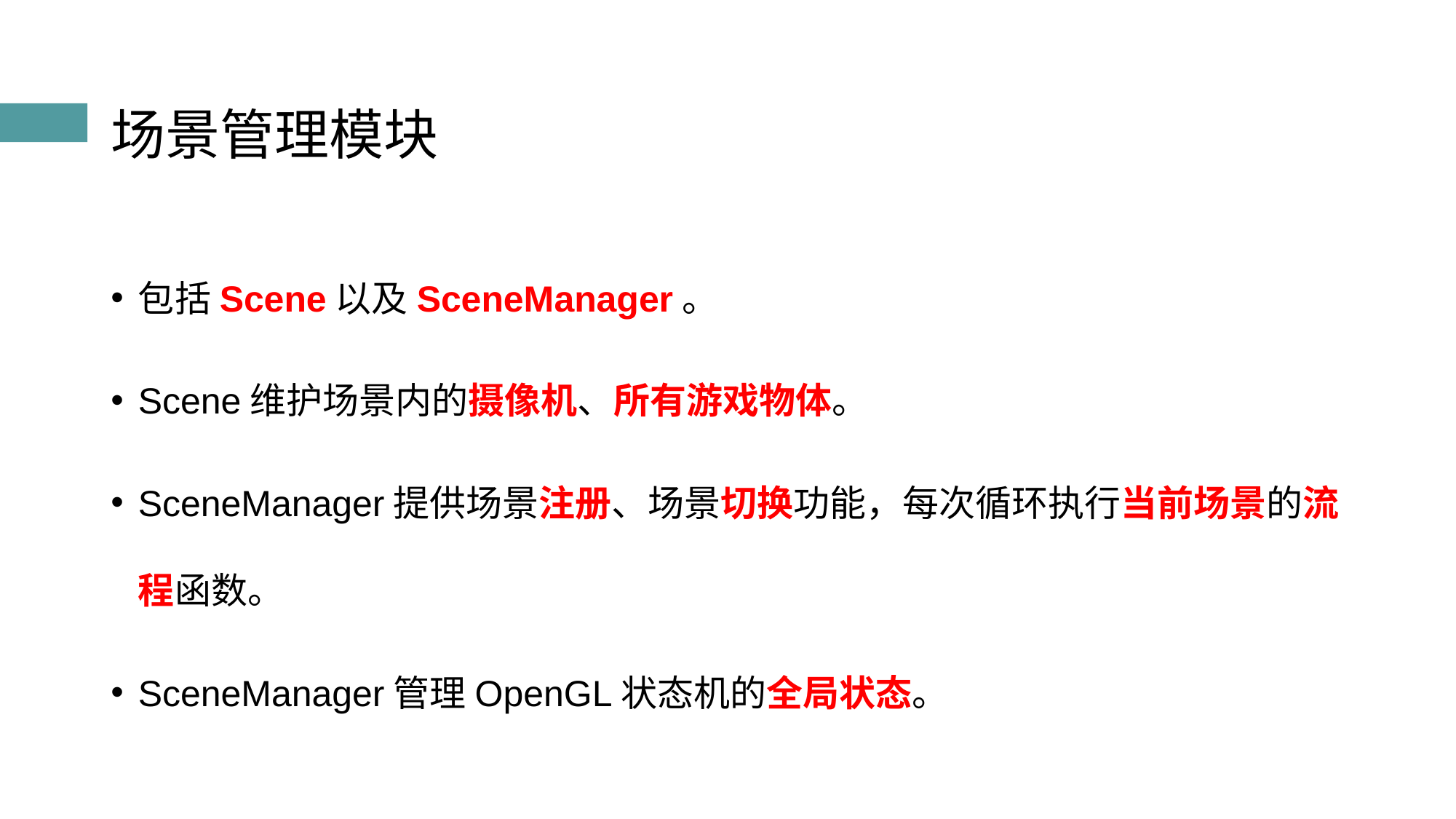

# 场景管理模块
包括Scene以及SceneManager。
Scene维护场景内的摄像机、所有游戏物体。
SceneManager提供场景注册、场景切换功能，每次循环执行当前场景的流程函数。
SceneManager管理OpenGL状态机的全局状态。